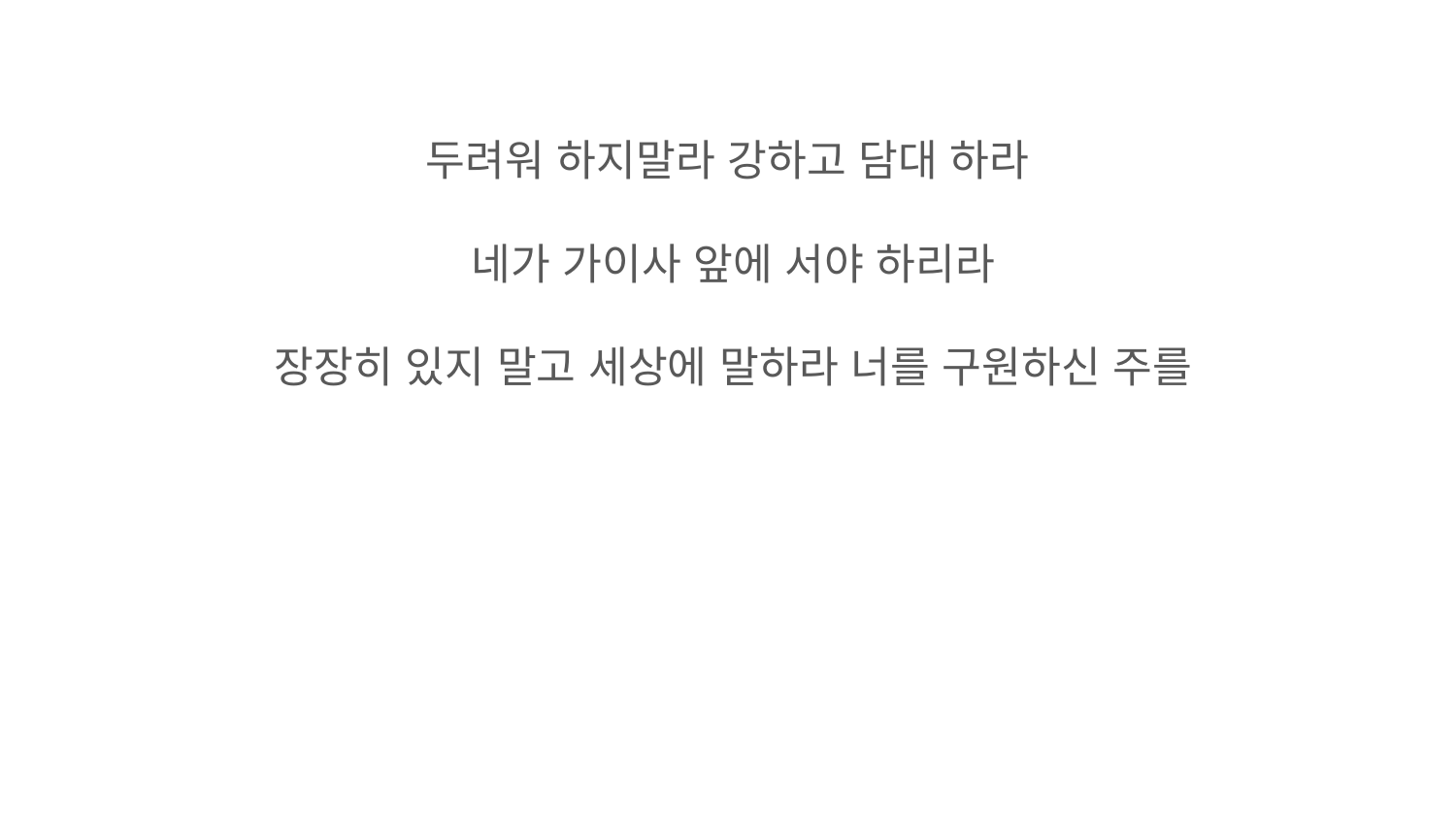

두려워 하지말라 강하고 담대 하라
네가 가이사 앞에 서야 하리라
장장히 있지 말고 세상에 말하라 너를 구원하신 주를